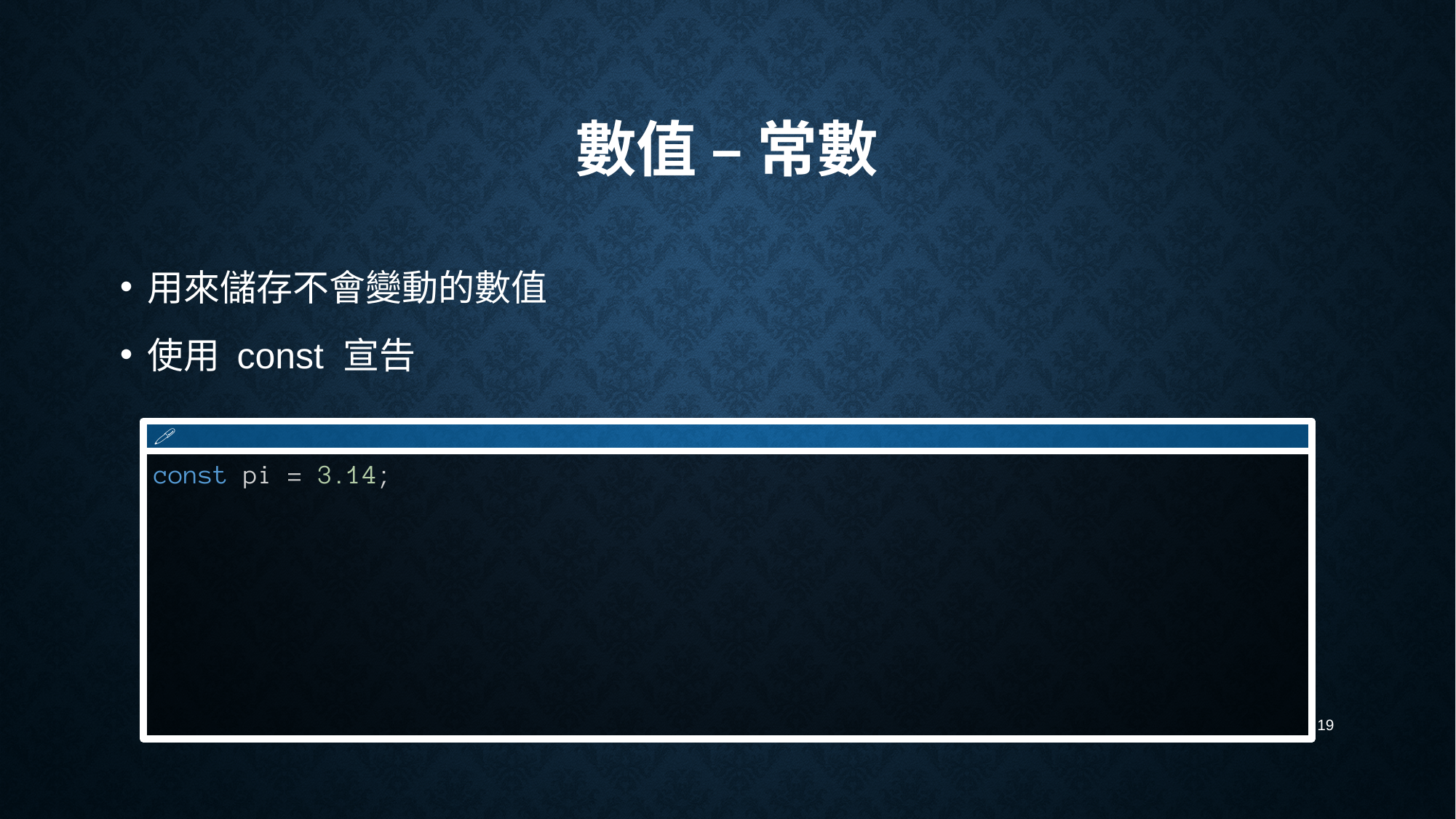

# 數值 – 常數
用來儲存不會變動的數值
使用 const 宣告
🖊
const pi = 3.14;
19